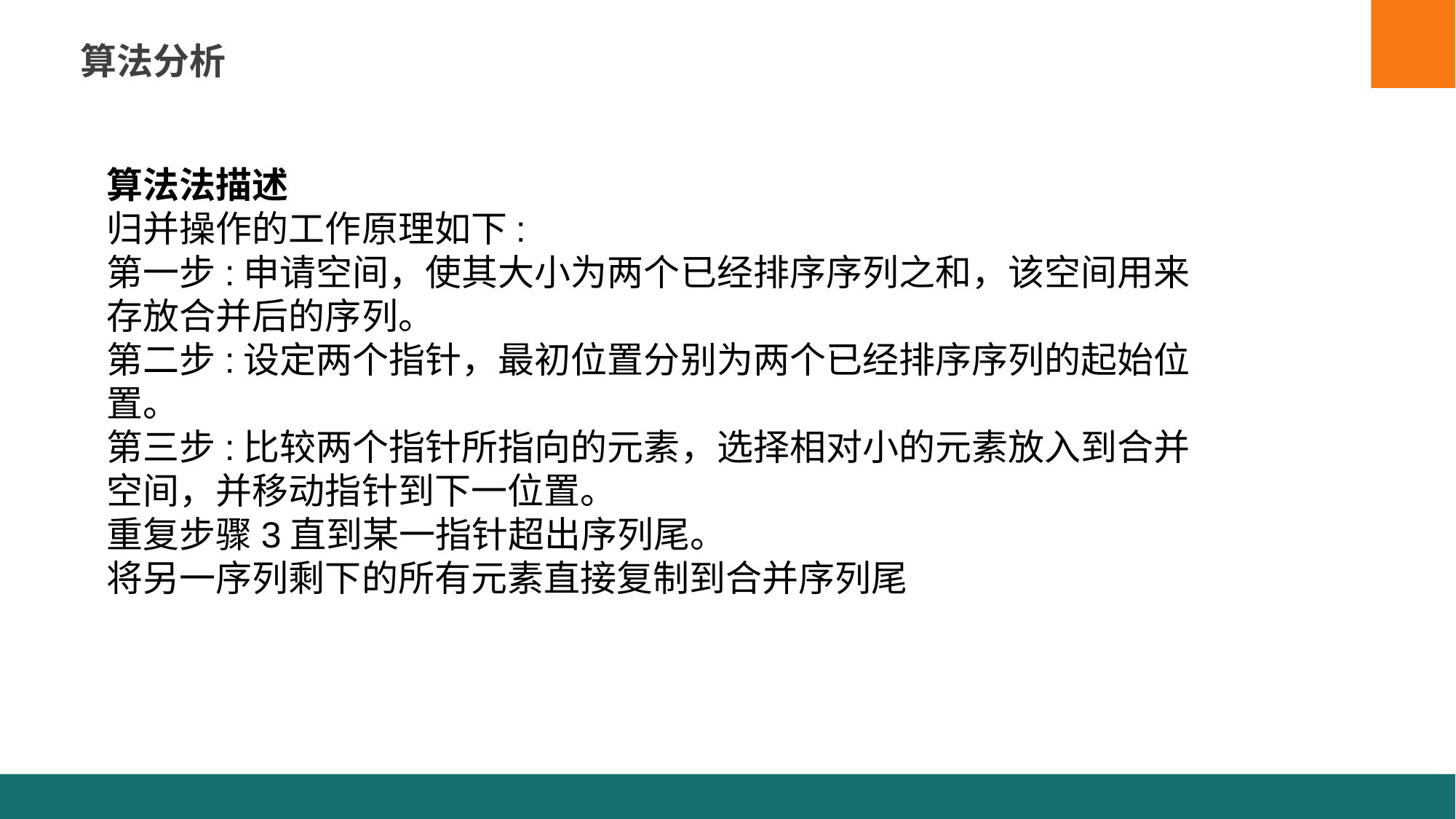

算法分析
算法法描述
归并操作的工作原理如下:
第一步:申请空间，使其大小为两个已经排序序列之和，该空间用来存放合并后的序列。
第二步:设定两个指针，最初位置分别为两个已经排序序列的起始位置。
第三步:比较两个指针所指向的元素，选择相对小的元素放入到合并空间，并移动指针到下一位置。
重复步骤3直到某一指针超出序列尾。
将另一序列剩下的所有元素直接复制到合并序列尾